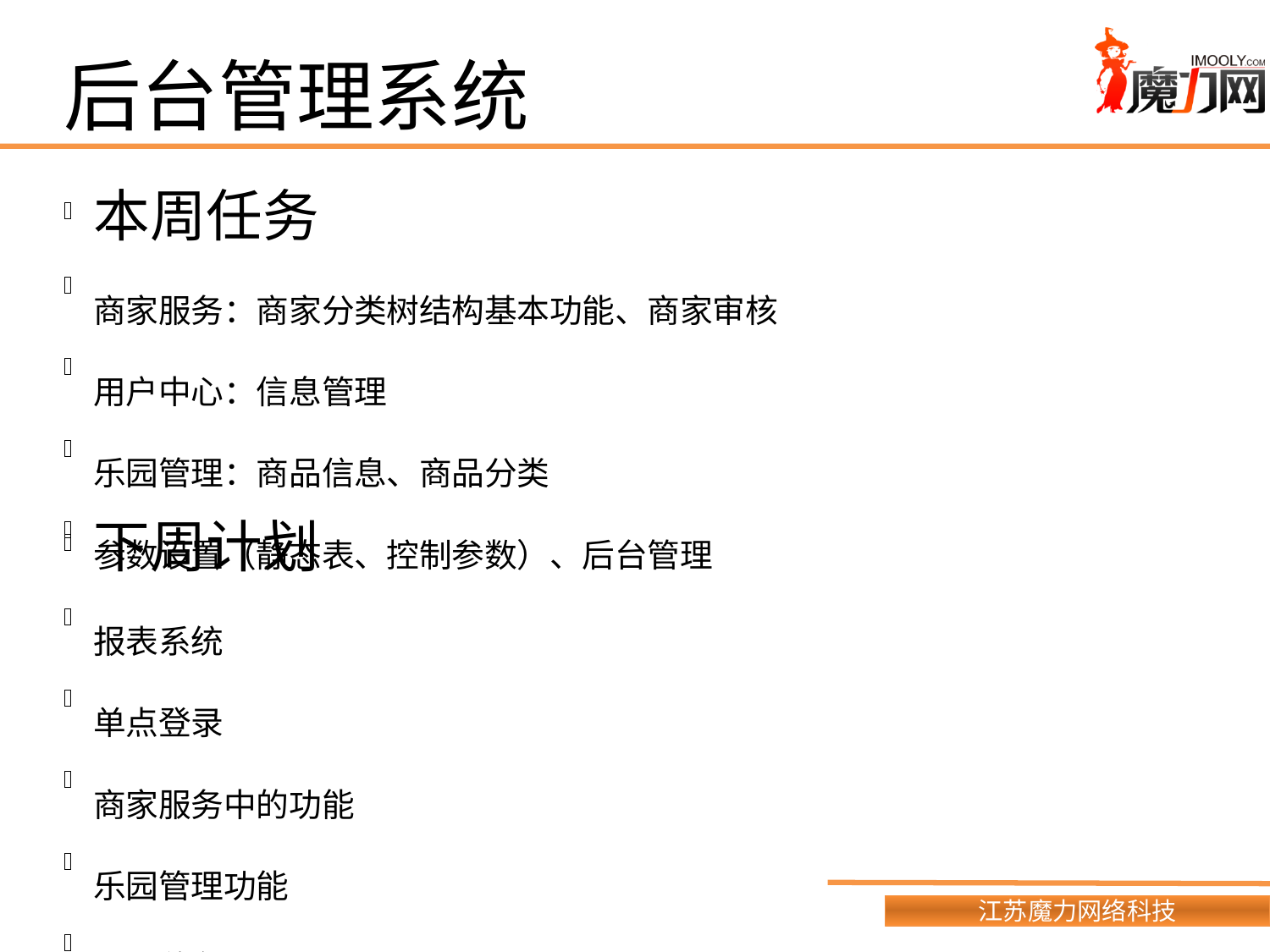

后台管理系统

本周任务
商家服务：商家分类树结构基本功能、商家审核
用户中心：信息管理
乐园管理：商品信息、商品分类
参数设置（静态表、控制参数）、后台管理

下周计划
报表系统
单点登录
商家服务中的功能
乐园管理功能
bug修复